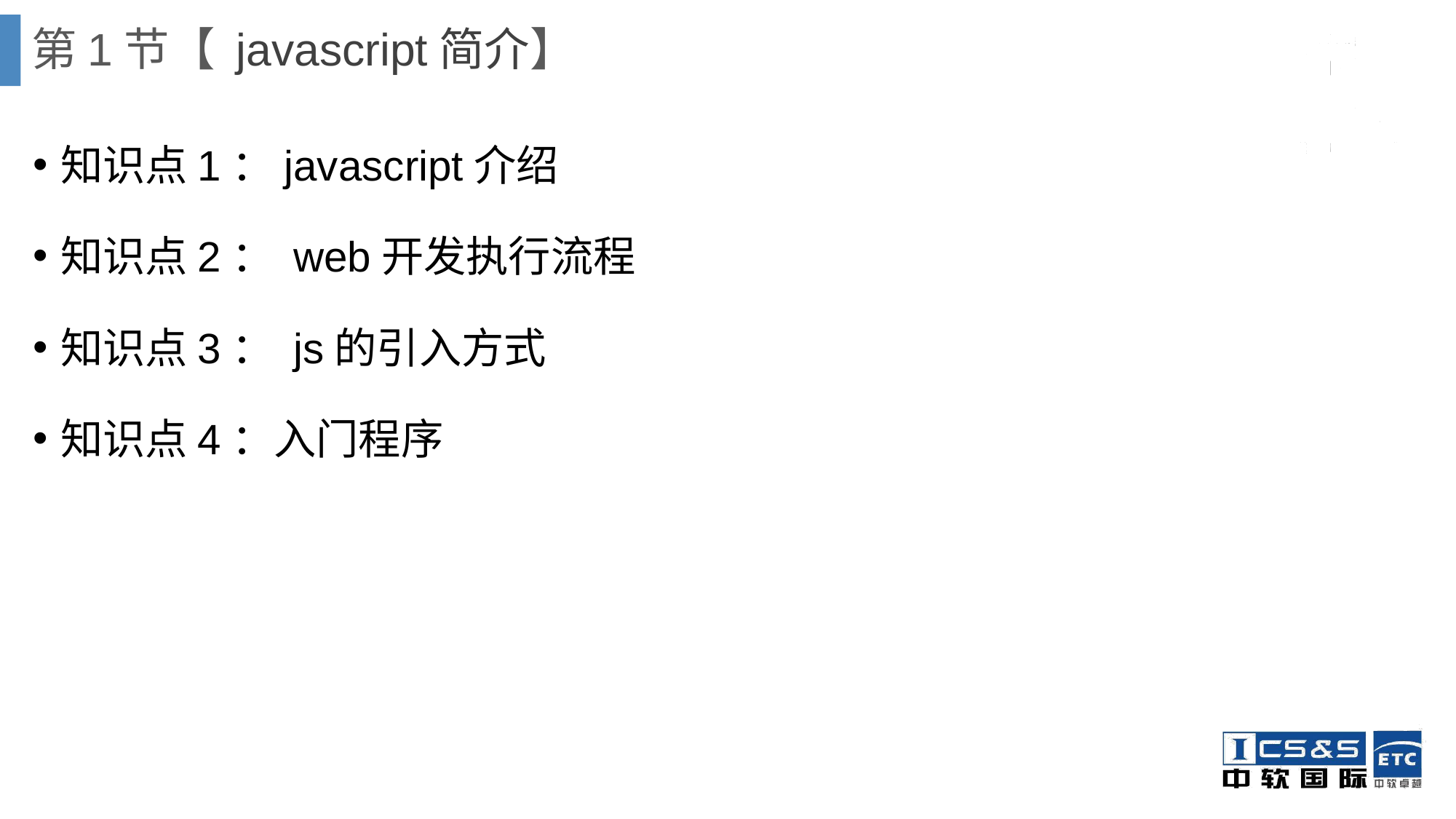

# 第1节【 javascript简介】
知识点1：javascript介绍
知识点2： web开发执行流程
知识点3： js的引入方式
知识点4：入门程序